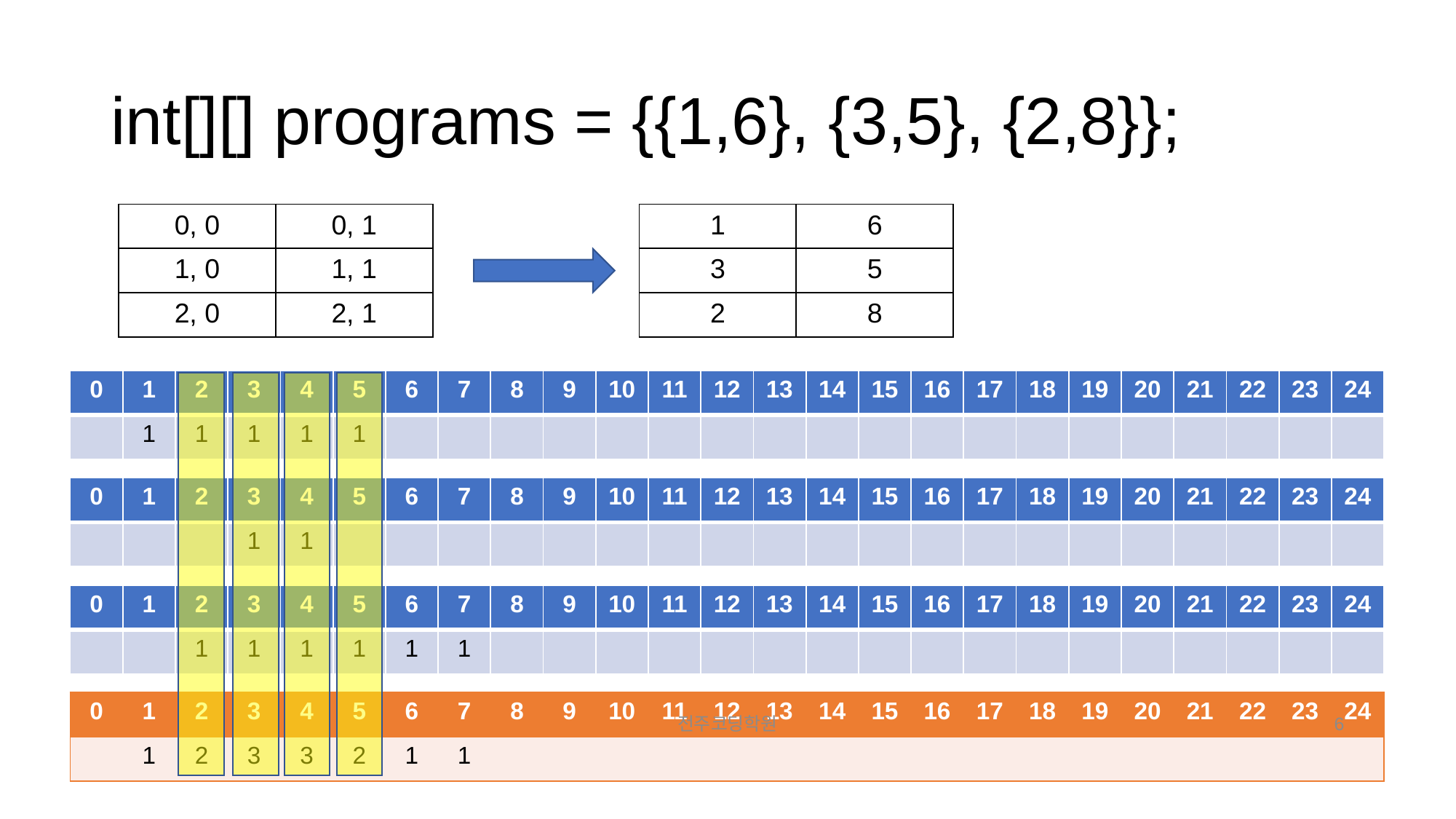

# int[][] programs = {{1,6}, {3,5}, {2,8}};
| 0, 0 | 0, 1 |
| --- | --- |
| 1, 0 | 1, 1 |
| 2, 0 | 2, 1 |
| 1 | 6 |
| --- | --- |
| 3 | 5 |
| 2 | 8 |

| 0 | 1 | 2 | 3 | 4 | 5 | 6 | 7 | 8 | 9 | 10 | 11 | 12 | 13 | 14 | 15 | 16 | 17 | 18 | 19 | 20 | 21 | 22 | 23 | 24 |
| --- | --- | --- | --- | --- | --- | --- | --- | --- | --- | --- | --- | --- | --- | --- | --- | --- | --- | --- | --- | --- | --- | --- | --- | --- |
|  | 1 | 1 | 1 | 1 | 1 |  |  |  |  |  |  |  |  |  |  |  |  |  |  |  |  |  |  |  |

| 0 | 1 | 2 | 3 | 4 | 5 | 6 | 7 | 8 | 9 | 10 | 11 | 12 | 13 | 14 | 15 | 16 | 17 | 18 | 19 | 20 | 21 | 22 | 23 | 24 |
| --- | --- | --- | --- | --- | --- | --- | --- | --- | --- | --- | --- | --- | --- | --- | --- | --- | --- | --- | --- | --- | --- | --- | --- | --- |
|  |  |  | 1 | 1 |  |  |  |  |  |  |  |  |  |  |  |  |  |  |  |  |  |  |  |  |
| 0 | 1 | 2 | 3 | 4 | 5 | 6 | 7 | 8 | 9 | 10 | 11 | 12 | 13 | 14 | 15 | 16 | 17 | 18 | 19 | 20 | 21 | 22 | 23 | 24 |
| --- | --- | --- | --- | --- | --- | --- | --- | --- | --- | --- | --- | --- | --- | --- | --- | --- | --- | --- | --- | --- | --- | --- | --- | --- |
|  |  | 1 | 1 | 1 | 1 | 1 | 1 |  |  |  |  |  |  |  |  |  |  |  |  |  |  |  |  |  |
| 0 | 1 | 2 | 3 | 4 | 5 | 6 | 7 | 8 | 9 | 10 | 11 | 12 | 13 | 14 | 15 | 16 | 17 | 18 | 19 | 20 | 21 | 22 | 23 | 24 |
| --- | --- | --- | --- | --- | --- | --- | --- | --- | --- | --- | --- | --- | --- | --- | --- | --- | --- | --- | --- | --- | --- | --- | --- | --- |
|  | 1 | 2 | 3 | 3 | 2 | 1 | 1 |  |  |  |  |  |  |  |  |  |  |  |  |  |  |  |  |  |
전주코딩학원
6